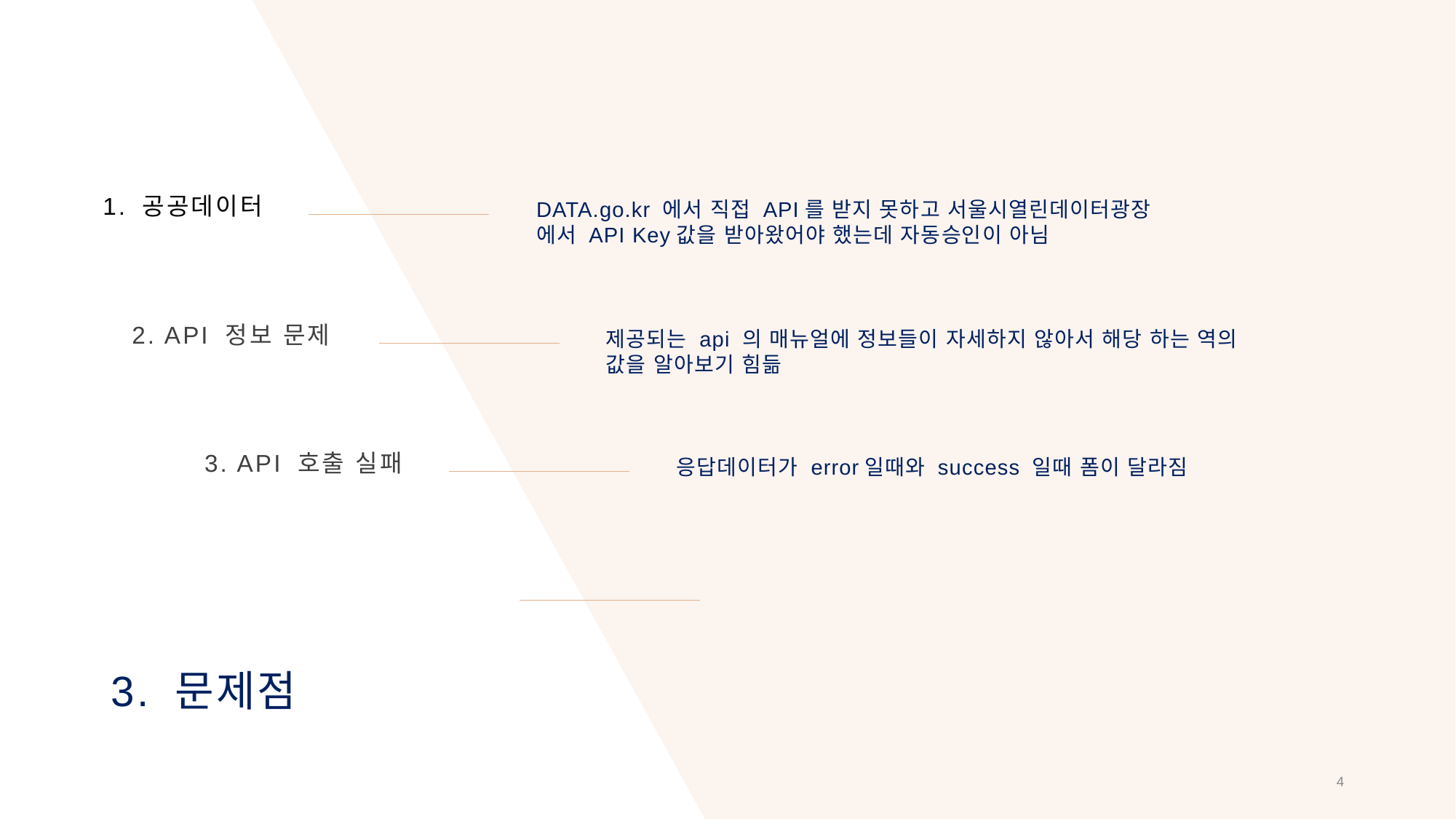

1. 공공데이터
DATA.go.kr 에서 직접 API를 받지 못하고 서울시열린데이터광장 에서 API Key값을 받아왔어야 했는데 자동승인이 아님
2. API 정보 문제
제공되는 api 의 매뉴얼에 정보들이 자세하지 않아서 해당 하는 역의 값을 알아보기 힘듦
3. API 호출 실패
응답데이터가 error일때와 success 일때 폼이 달라짐

# 3. 문제점
4